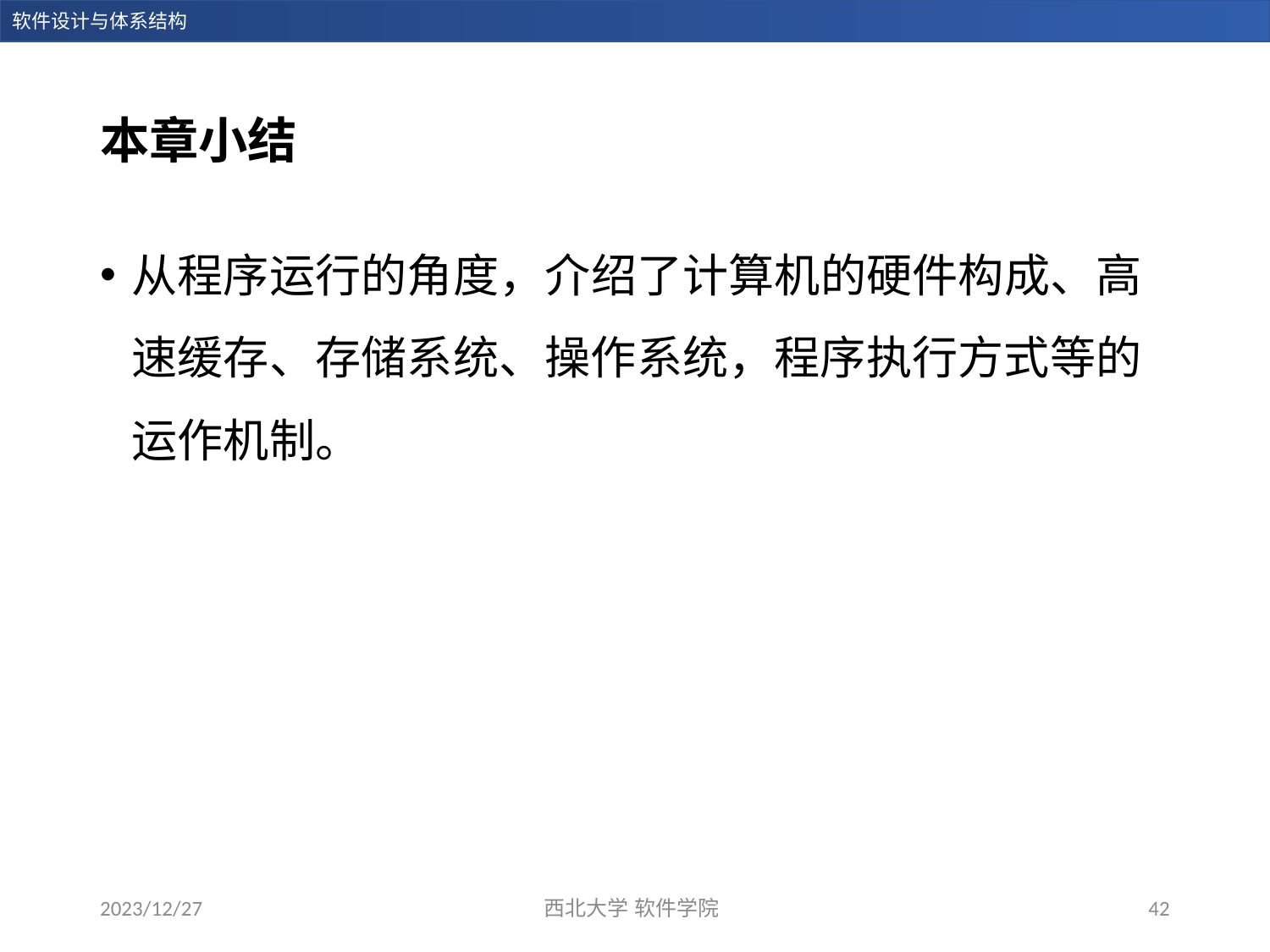

# 本章小结
从程序运行的角度，介绍了计算机的硬件构成、高速缓存、存储系统、操作系统，程序执行方式等的运作机制。
2023/12/27
西北大学 软件学院
42